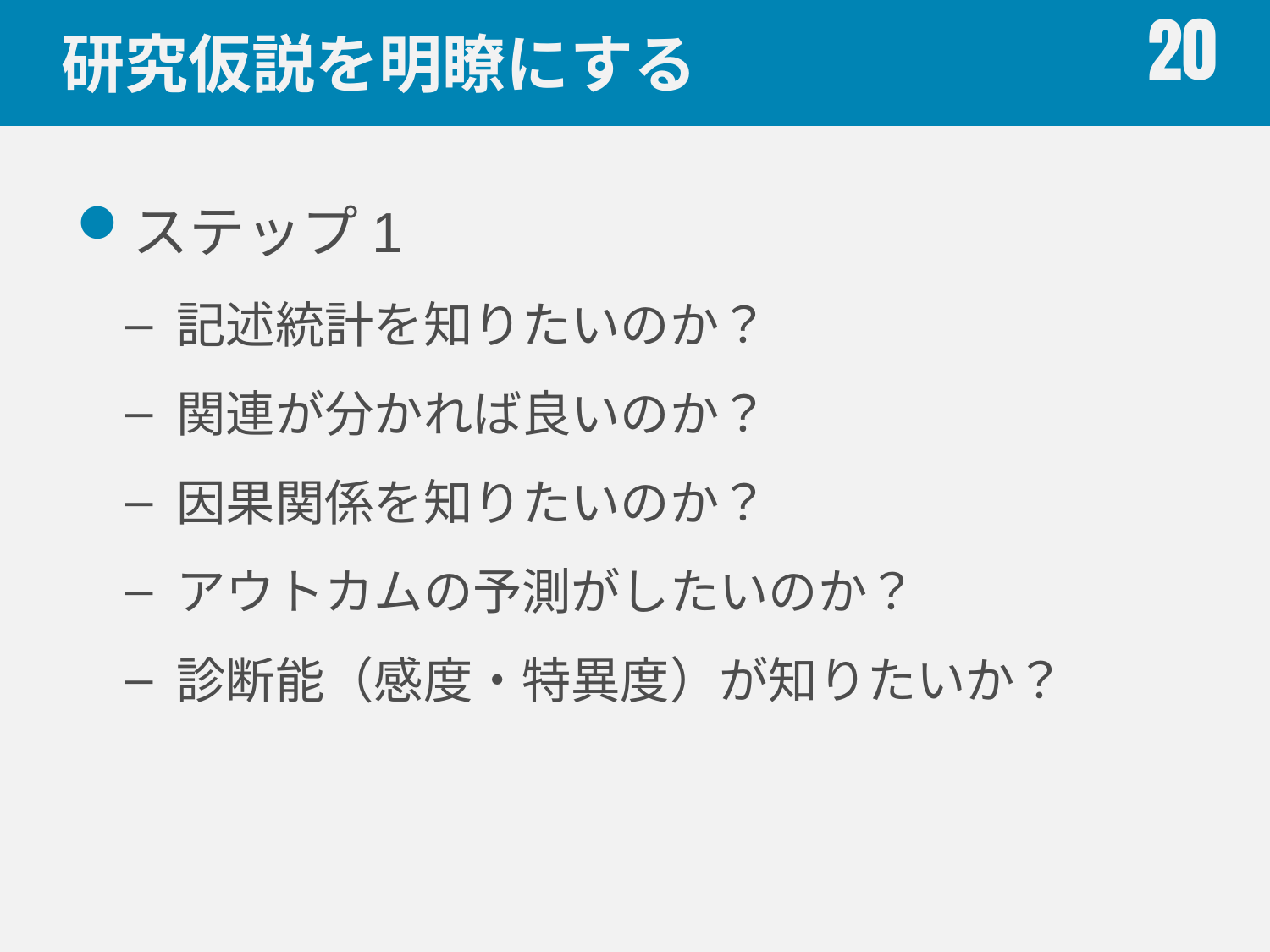

# 研究仮説を明瞭にする
20
ステップ1
記述統計を知りたいのか？
関連が分かれば良いのか？
因果関係を知りたいのか？
アウトカムの予測がしたいのか？
診断能（感度・特異度）が知りたいか？